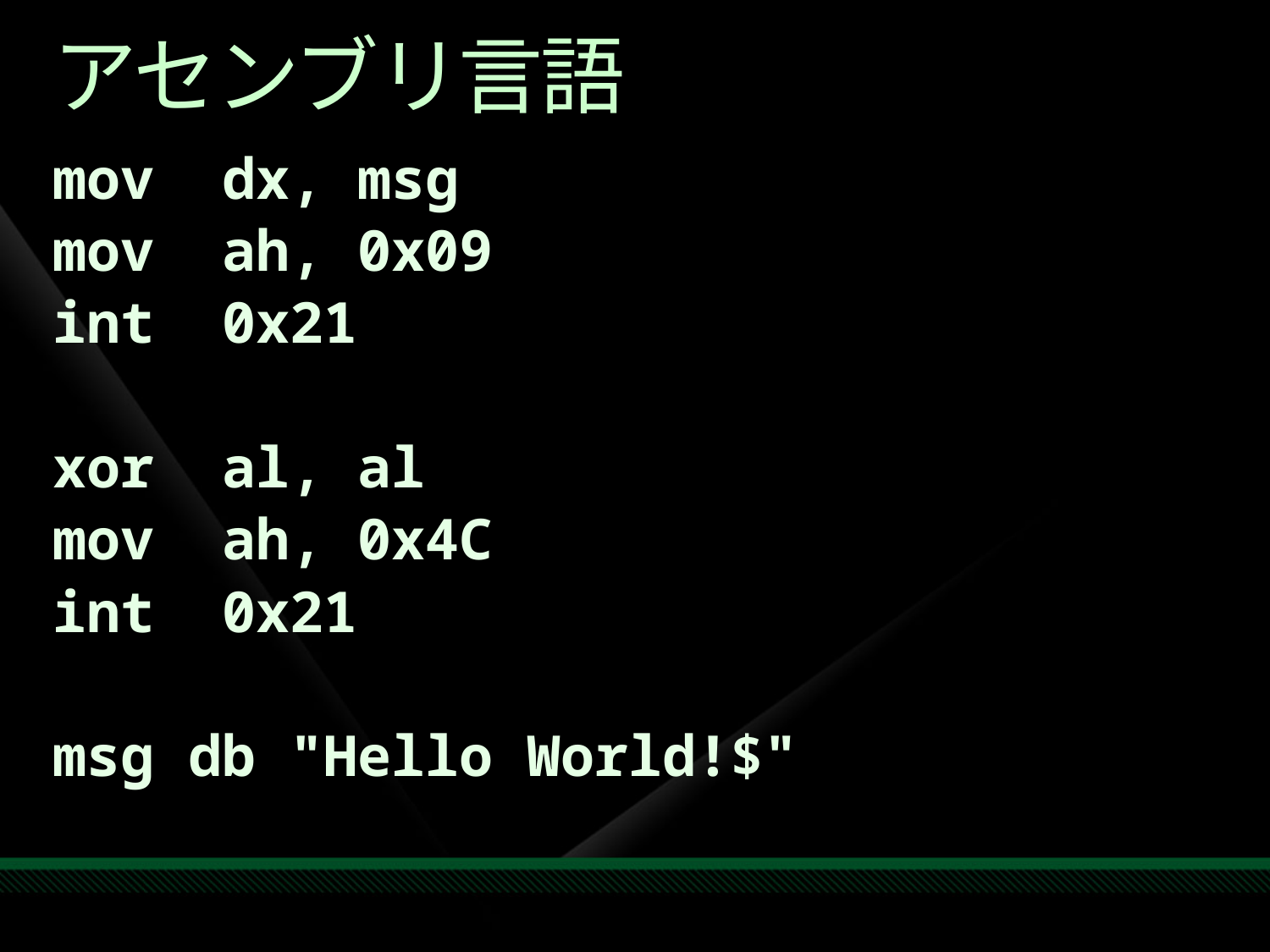

# アセンブリ言語
mov  dx, msg
mov  ah, 0x09
int  0x21

xor  al, al
mov  ah, 0x4C
int  0x21

msg db "Hello World!$"